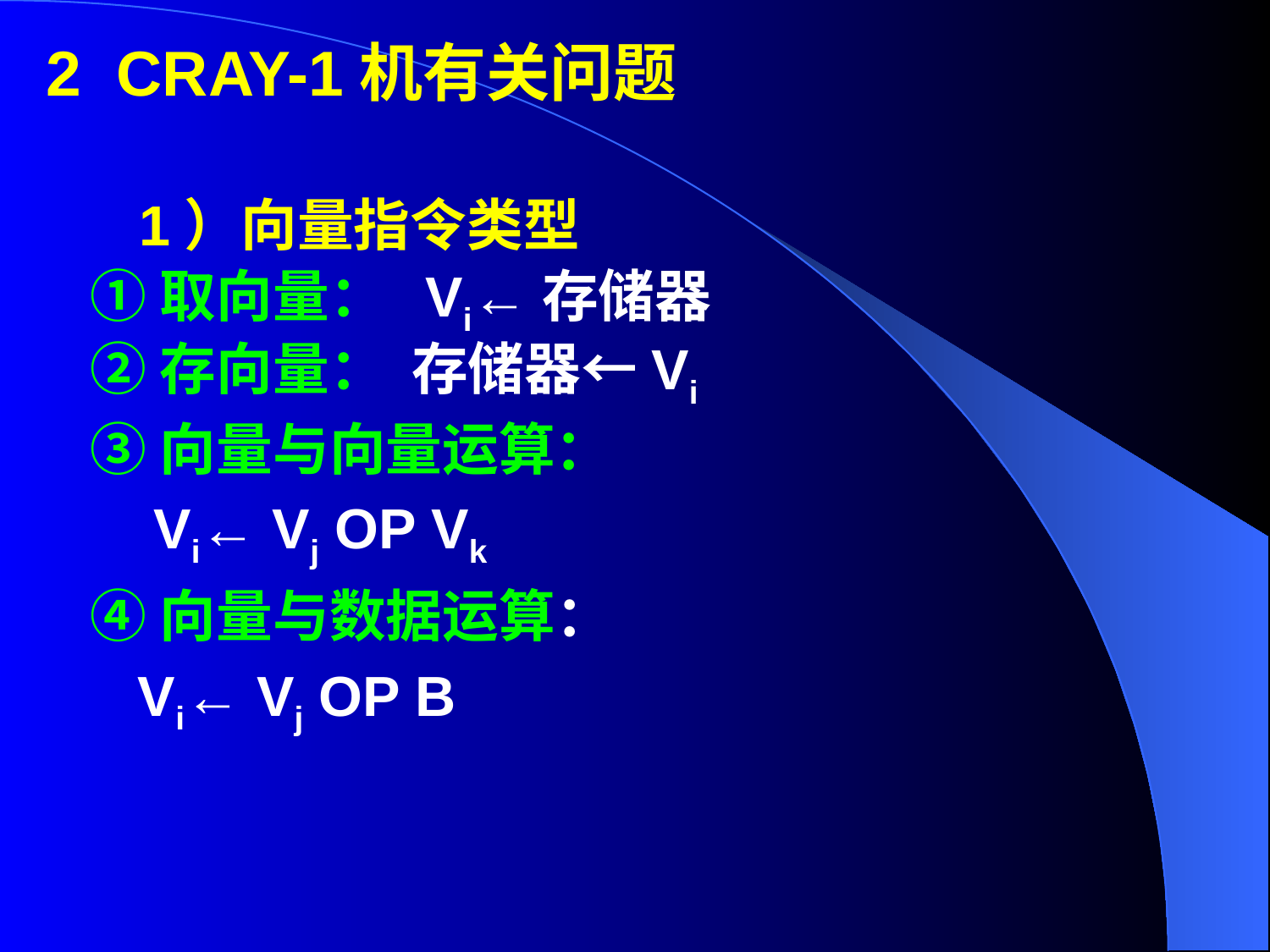

2  CRAY-1机有关问题
1）向量指令类型
      ①取向量：  Vi←存储器
      ②存向量：  存储器←Vi
      ③向量与向量运算：
         Vi← Vj OP Vk
      ④向量与数据运算：
        Vi← Vj OP B
27